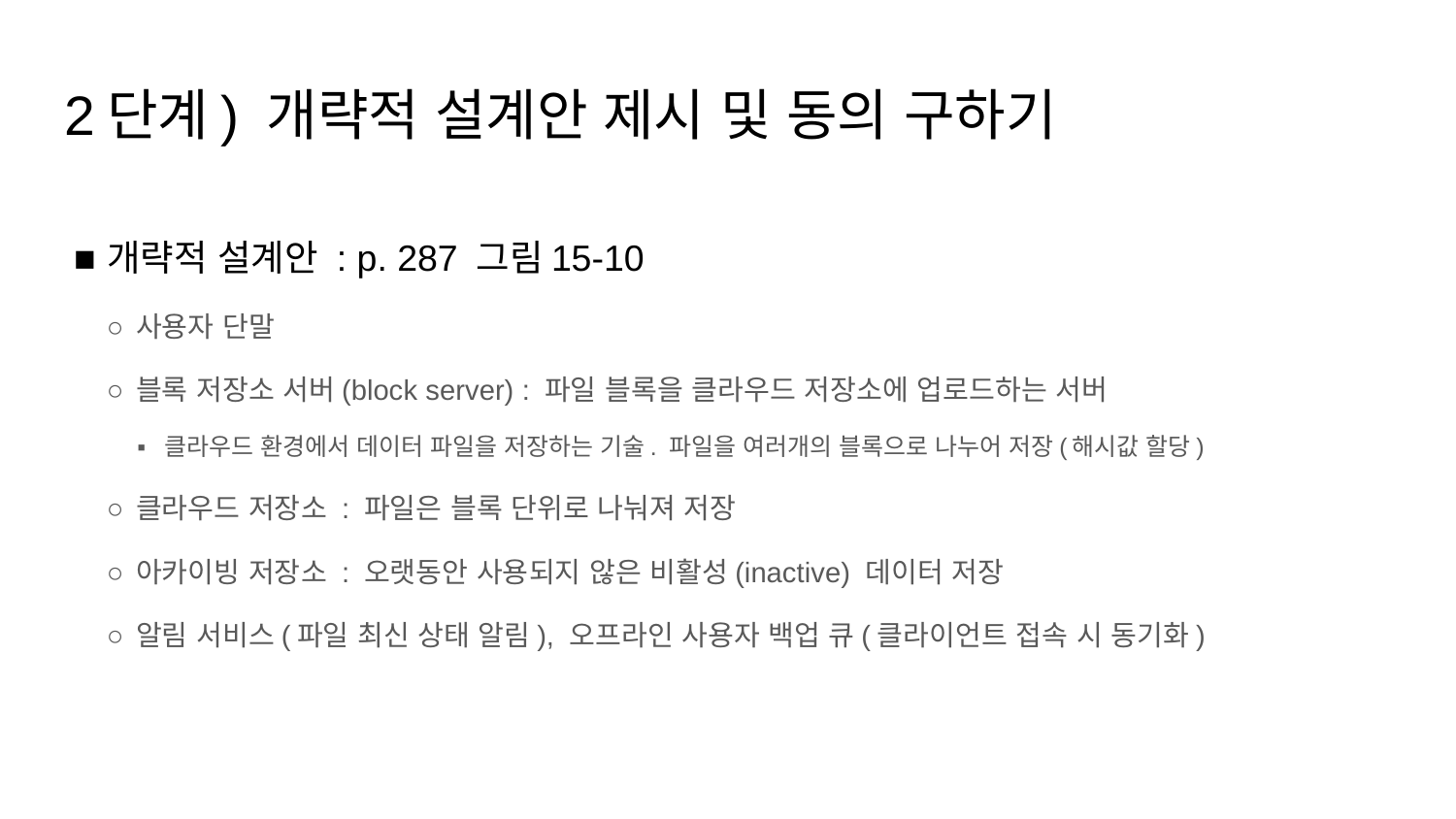

# 2단계) 개략적 설계안 제시 및 동의 구하기
개략적 설계안 : p. 287 그림15-10
사용자 단말
블록 저장소 서버(block server) : 파일 블록을 클라우드 저장소에 업로드하는 서버
클라우드 환경에서 데이터 파일을 저장하는 기술. 파일을 여러개의 블록으로 나누어 저장(해시값 할당)
클라우드 저장소 : 파일은 블록 단위로 나눠져 저장
아카이빙 저장소 : 오랫동안 사용되지 않은 비활성(inactive) 데이터 저장
알림 서비스(파일 최신 상태 알림), 오프라인 사용자 백업 큐(클라이언트 접속 시 동기화)